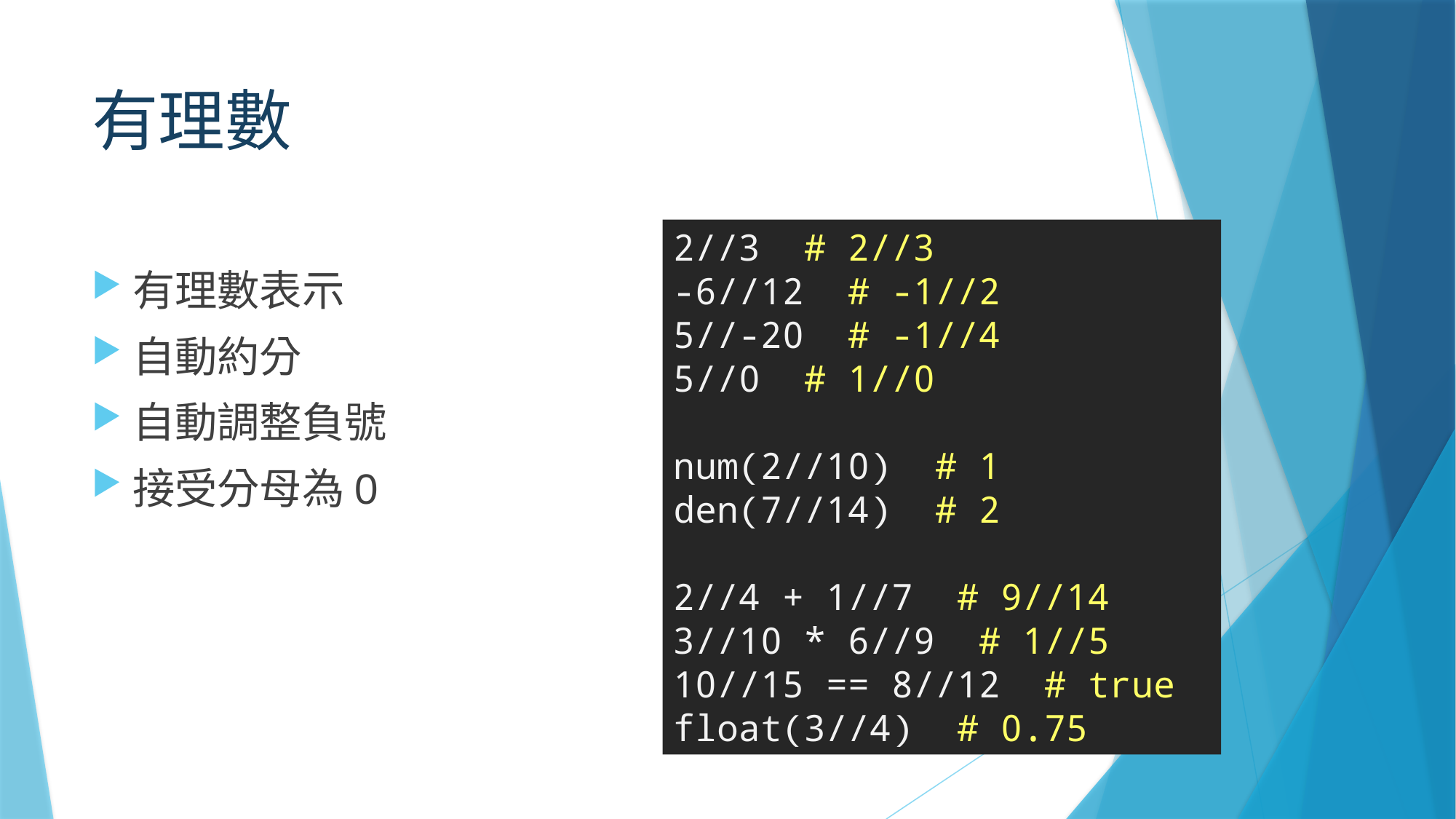

# 有理數
2//3  # 2//3
-6//12  # -1//2
5//-20  # -1//4
5//0  # 1//0

num(2//10)  # 1
den(7//14)  # 2

2//4 + 1//7  # 9//14
3//10 * 6//9  # 1//5
10//15 == 8//12  # true
float(3//4)  # 0.75
有理數表示
自動約分
自動調整負號
接受分母為0